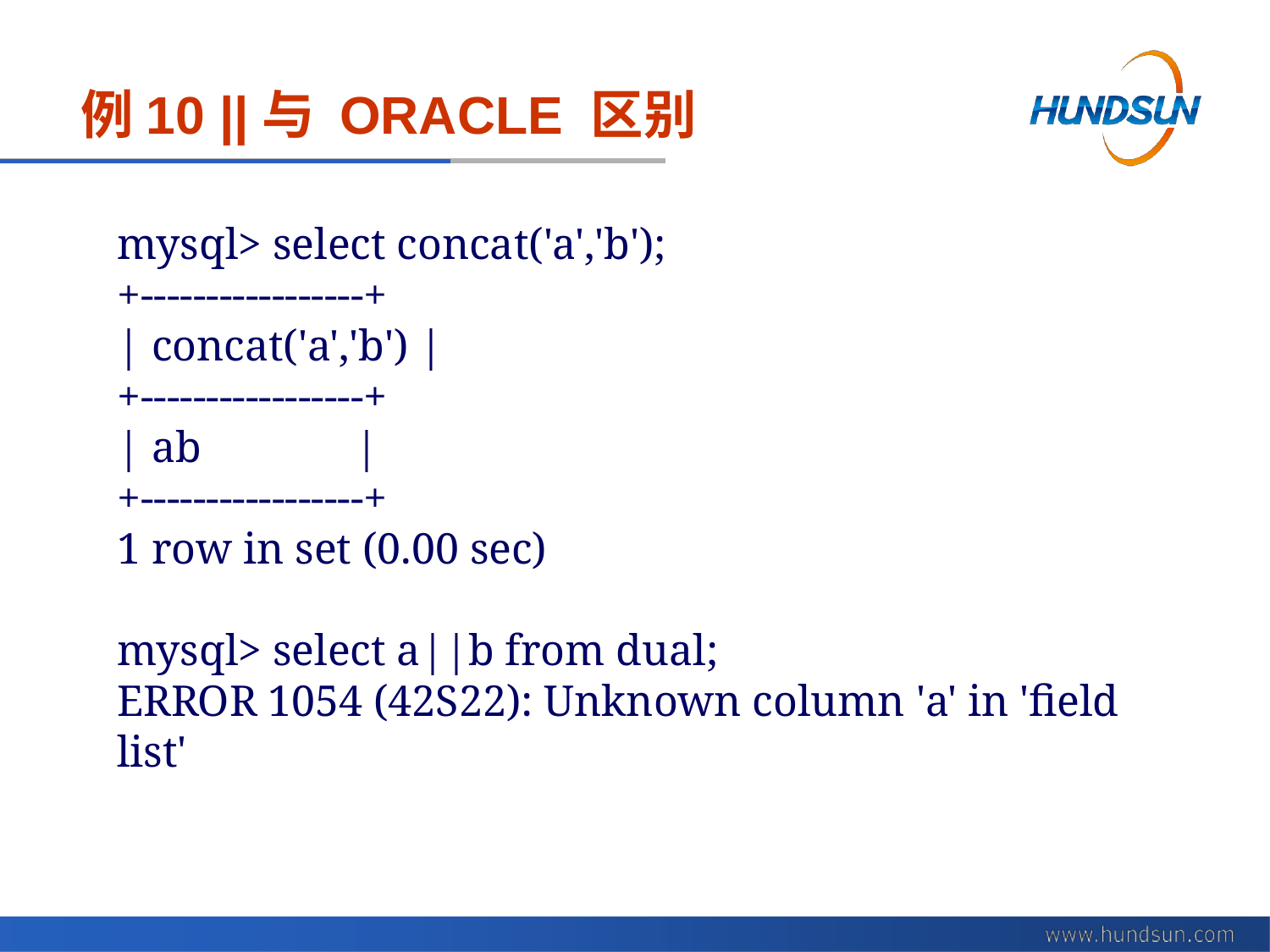

# 例10 ||与 ORACLE 区别
mysql> select concat('a','b');
+-----------------+
| concat('a','b') |
+-----------------+
| ab              |
+-----------------+
1 row in set (0.00 sec)

mysql> select a||b from dual;
ERROR 1054 (42S22): Unknown column 'a' in 'field list'